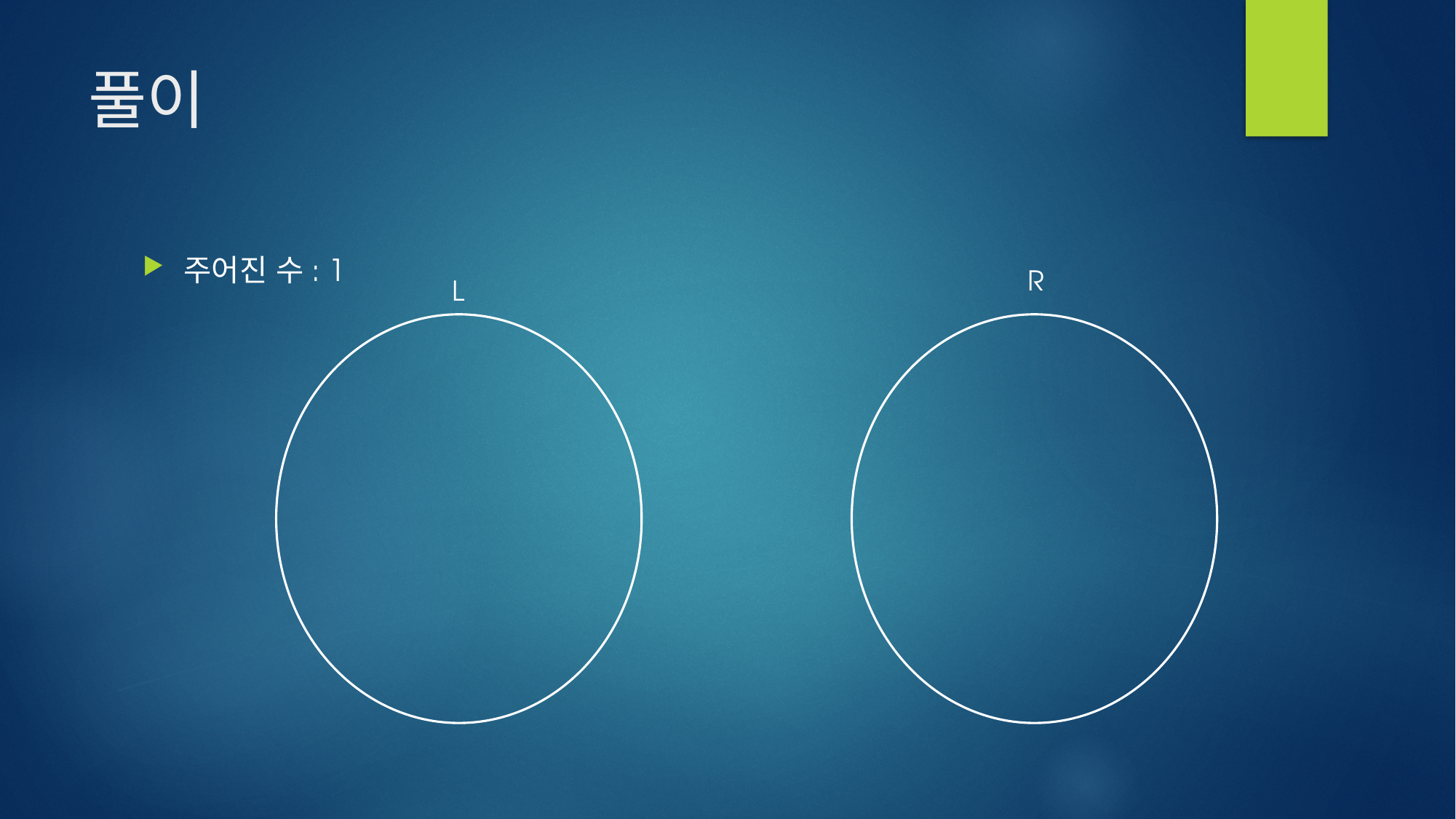

# 풀이
주어진 수: 1
R

L